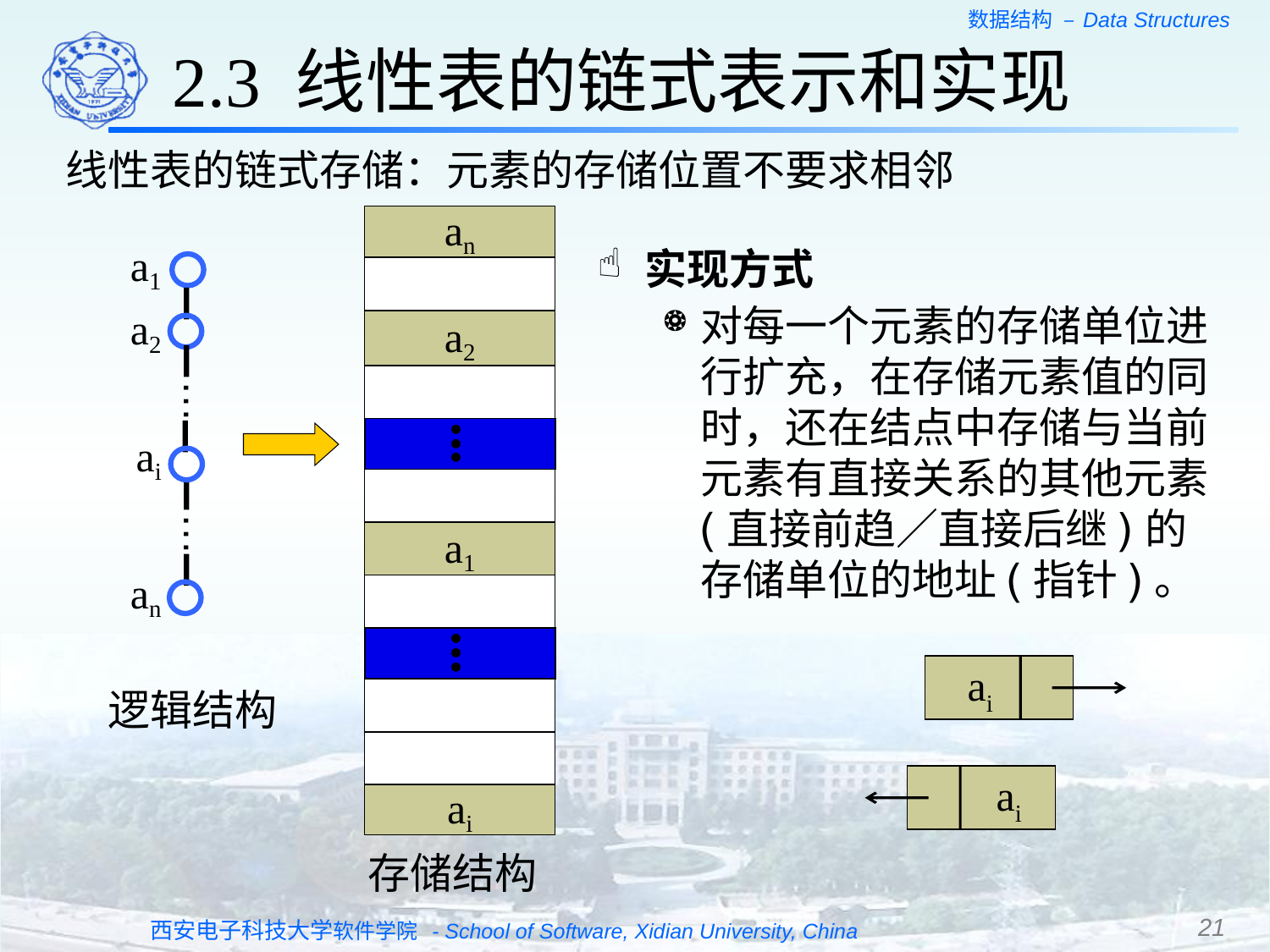

2.3 线性表的链式表示和实现
线性表的链式存储：元素的存储位置不要求相邻
an

a2
...

a1
...

ai
存储结构
a1

…

…

a2
ai
an
逻辑结构
实现方式
对每一个元素的存储单位进行扩充，在存储元素值的同时，还在结点中存储与当前元素有直接关系的其他元素(直接前趋／直接后继)的存储单位的地址(指针)。

ai

ai

21